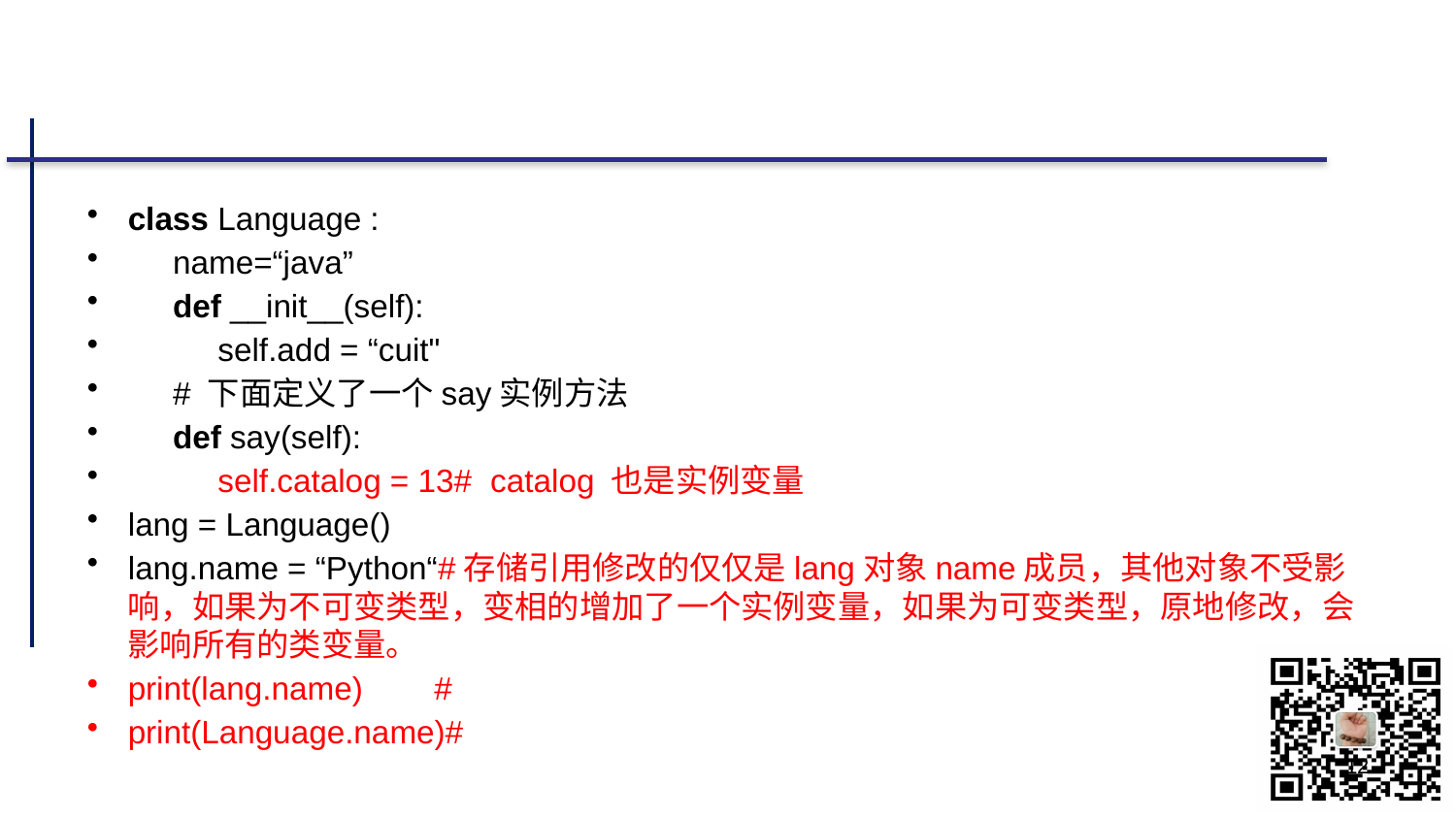

#
class Language :
     name=“java”
     def __init__(self):
          self.add = “cuit"
     # 下面定义了一个say实例方法
     def say(self):
          self.catalog = 13#  catalog 也是实例变量
lang = Language()
lang.name = “Python“#存储引用修改的仅仅是lang对象name成员，其他对象不受影响，如果为不可变类型，变相的增加了一个实例变量，如果为可变类型，原地修改，会影响所有的类变量。
print(lang.name)        #
print(Language.name)#

12